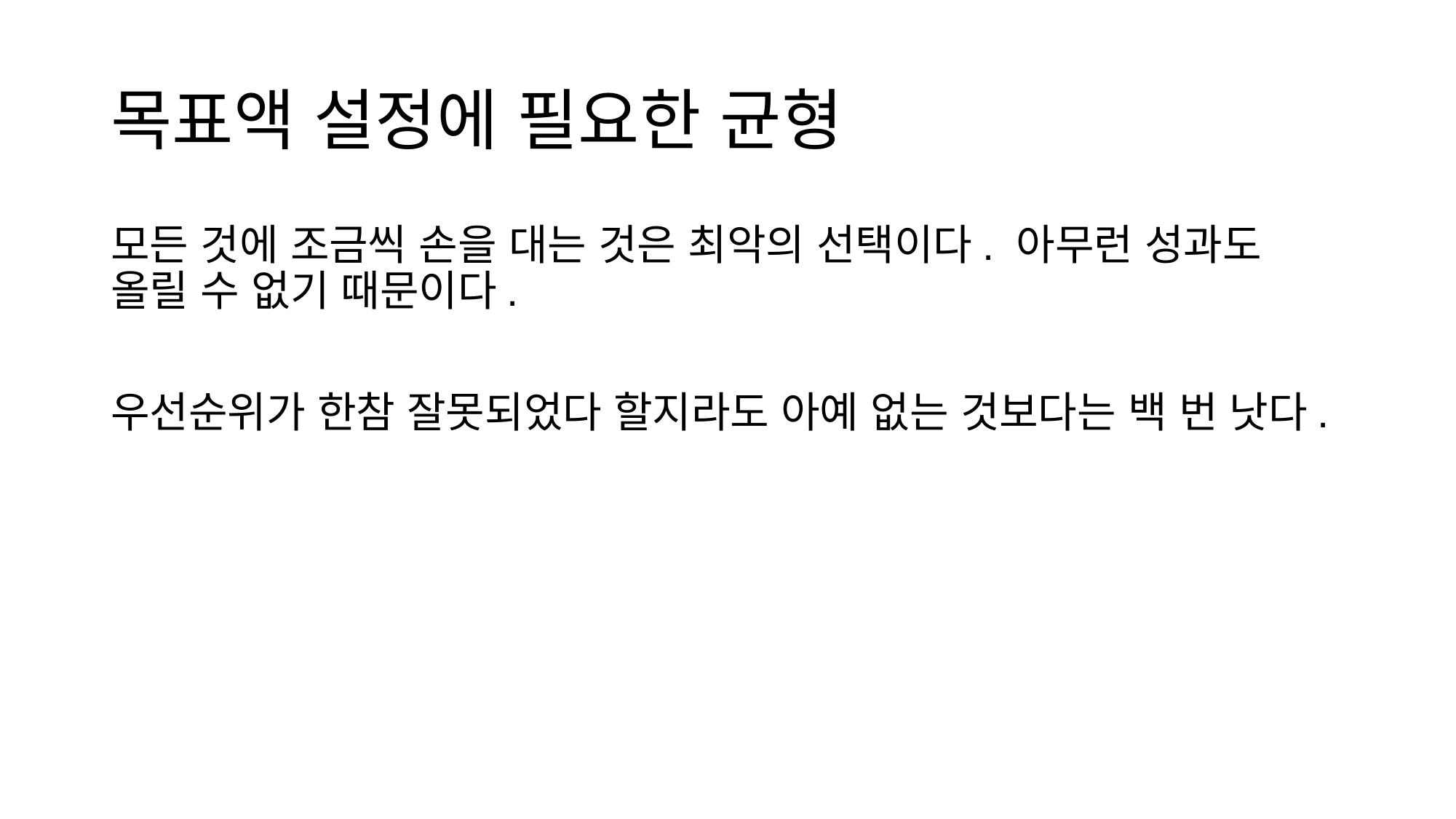

# 목표액 설정에 필요한 균형
모든 것에 조금씩 손을 대는 것은 최악의 선택이다. 아무런 성과도 올릴 수 없기 때문이다.

우선순위가 한참 잘못되었다 할지라도 아예 없는 것보다는 백 번 낫다.